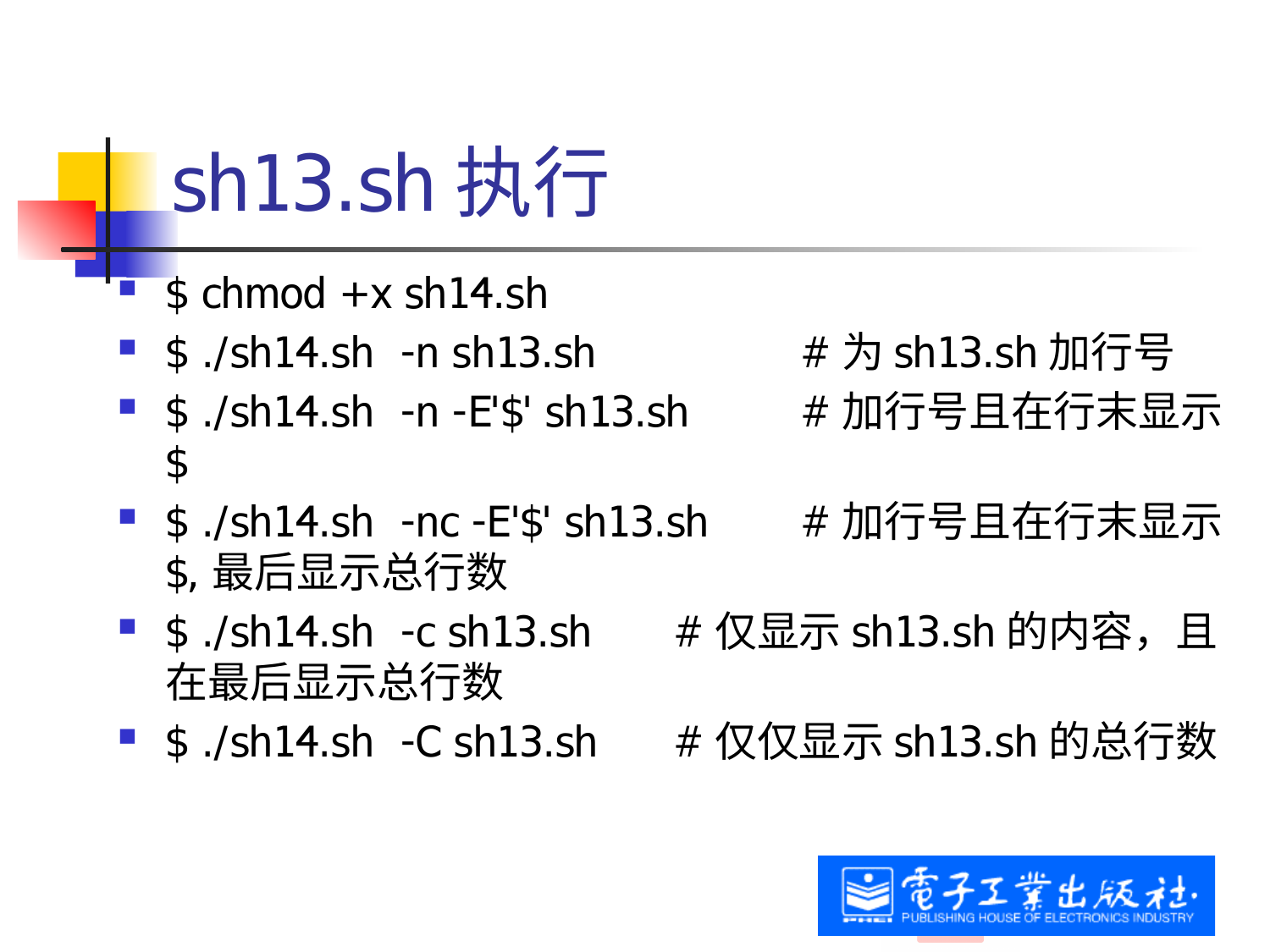

# sh13.sh执行
$ chmod +x sh14.sh
$ ./sh14.sh  -n sh13.sh 		#为sh13.sh加行号
$ ./sh14.sh  -n -E'$' sh13.sh	#加行号且在行末显示$
$ ./sh14.sh  -nc -E'$' sh13.sh	#加行号且在行末显示$,最后显示总行数
$ ./sh14.sh  -c sh13.sh	#仅显示sh13.sh的内容，且在最后显示总行数
$ ./sh14.sh  -C sh13.sh	#仅仅显示sh13.sh的总行数